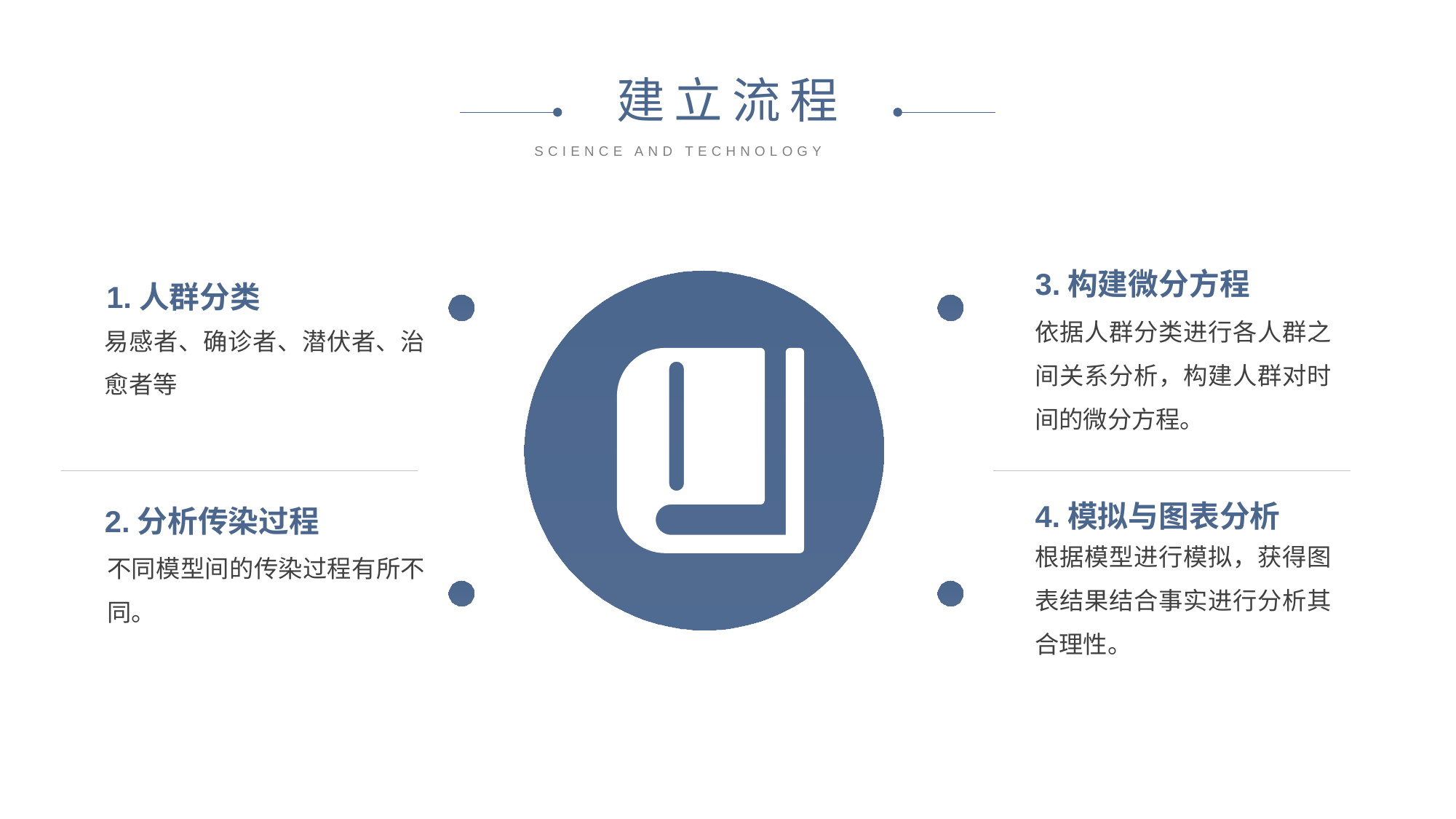

建立流程
SCIENCE AND TECHNOLOGY
3.构建微分方程
1.人群分类

依据人群分类进行各人群之间关系分析，构建人群对时间的微分方程。
易感者、确诊者、潜伏者、治愈者等

4.模拟与图表分析
2.分析传染过程
根据模型进行模拟，获得图表结果结合事实进行分析其合理性。
不同模型间的传染过程有所不同。